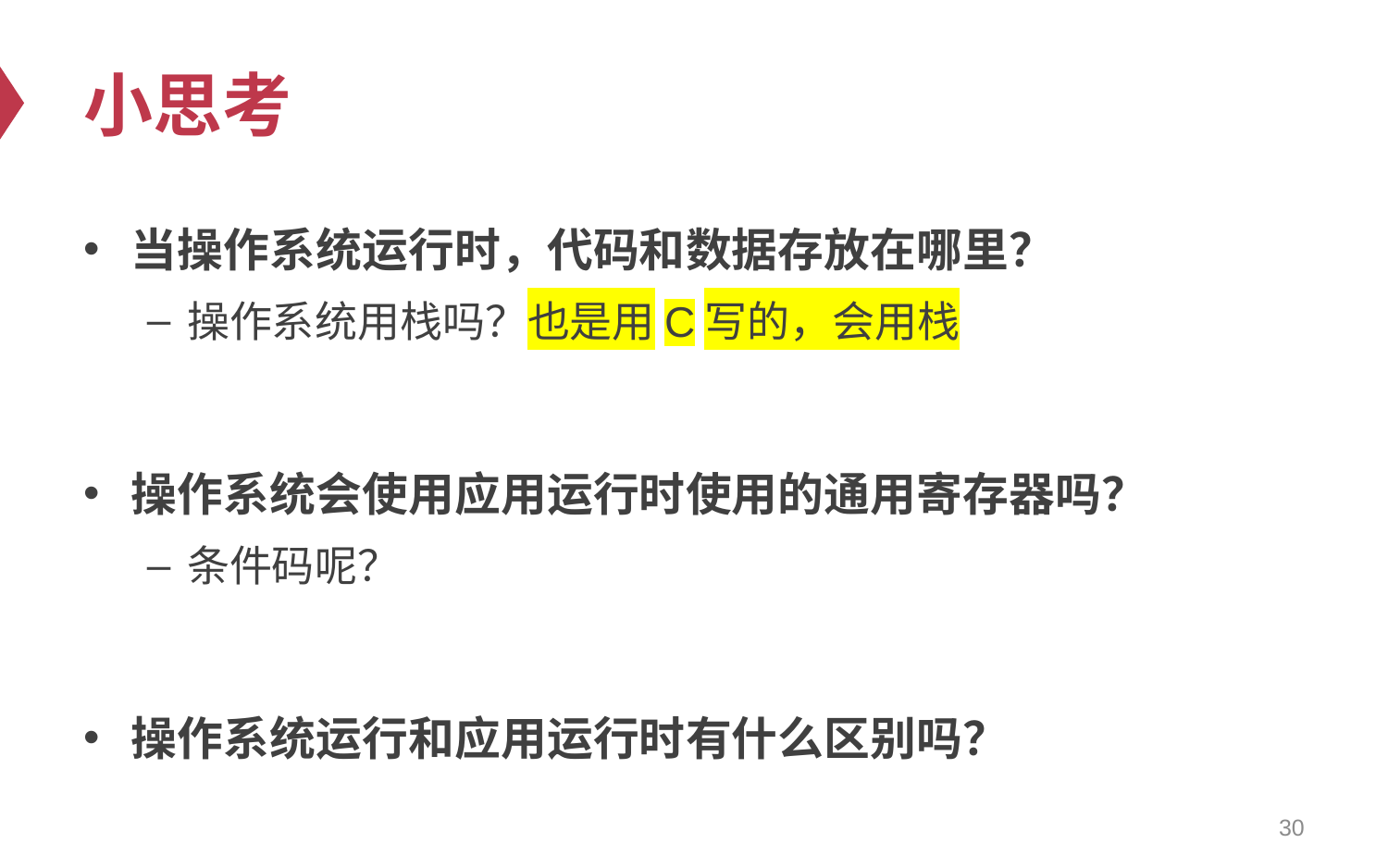

# 小思考
当操作系统运行时，代码和数据存放在哪里？
操作系统用栈吗？也是用C写的，会用栈

操作系统会使用应用运行时使用的通用寄存器吗？
条件码呢？

操作系统运行和应用运行时有什么区别吗？

30